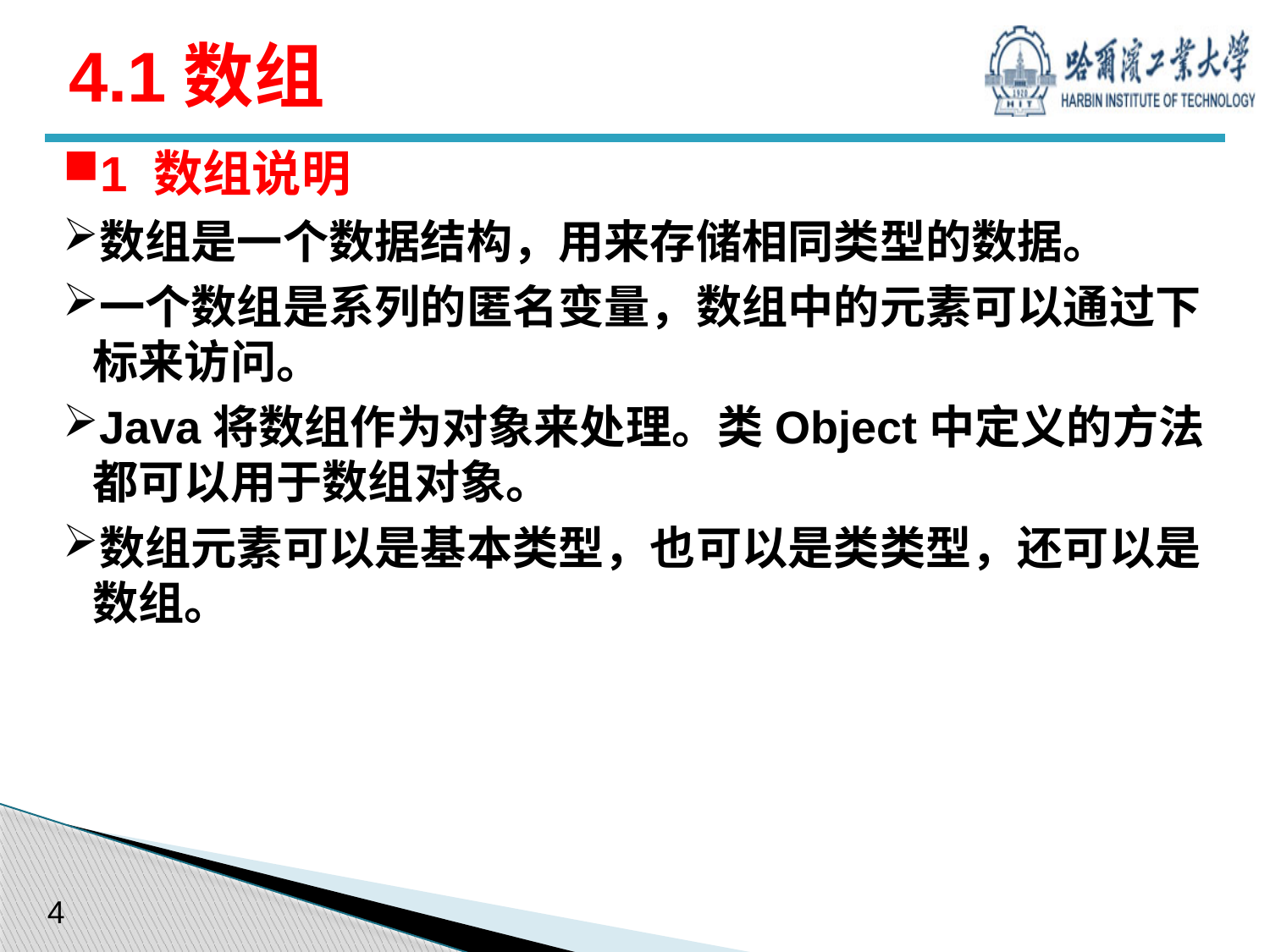

# 4.1数组
1 数组说明
数组是一个数据结构，用来存储相同类型的数据。
一个数组是系列的匿名变量，数组中的元素可以通过下标来访问。
Java将数组作为对象来处理。类Object中定义的方法都可以用于数组对象。
数组元素可以是基本类型，也可以是类类型，还可以是数组。